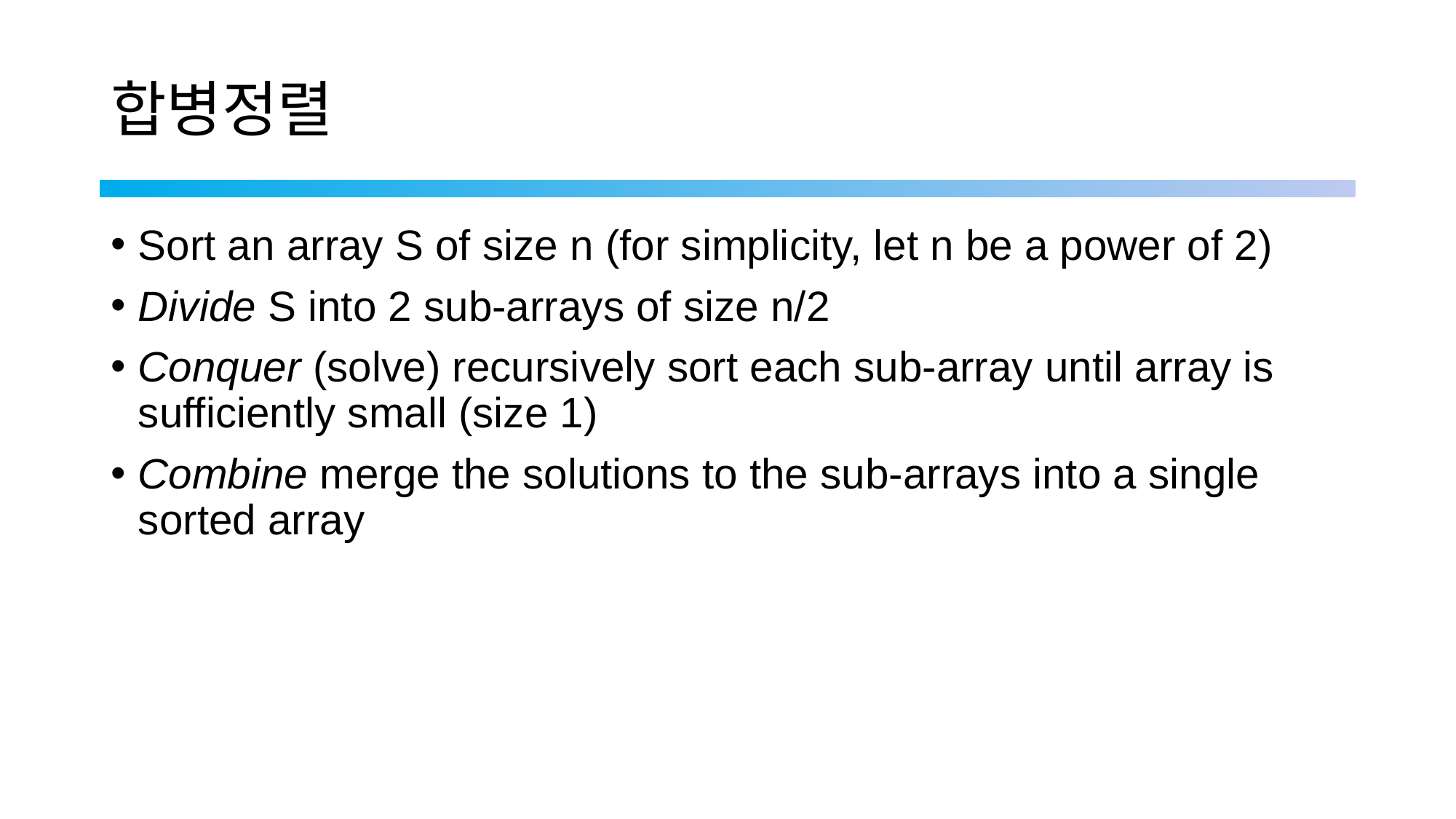

# 합병정렬
Sort an array S of size n (for simplicity, let n be a power of 2)
Divide S into 2 sub-arrays of size n/2
Conquer (solve) recursively sort each sub-array until array is sufficiently small (size 1)
Combine merge the solutions to the sub-arrays into a single sorted array